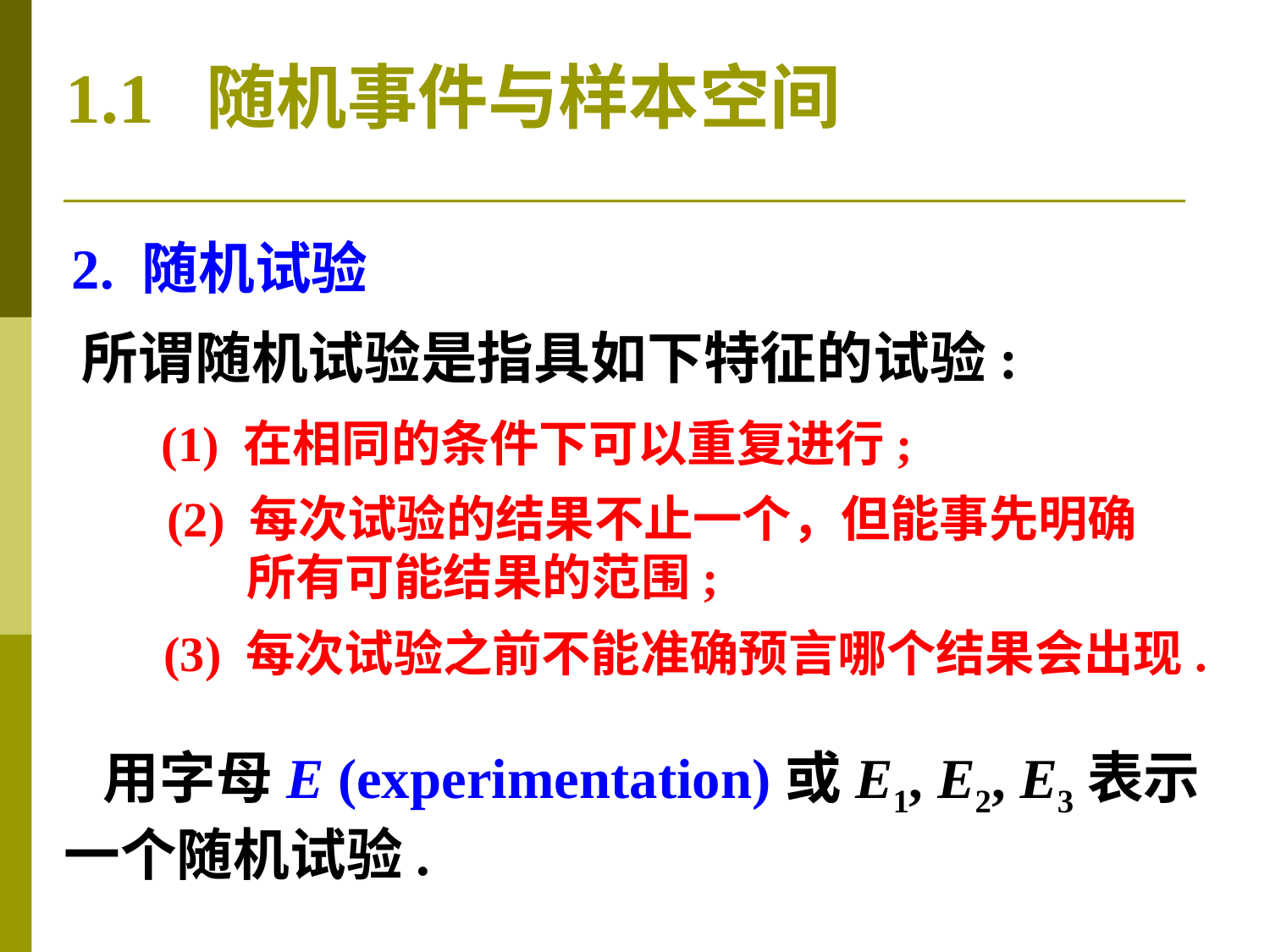

1.1  随机事件与样本空间
2. 随机试验
所谓随机试验是指具如下特征的试验:
(1) 在相同的条件下可以重复进行;
(2) 每次试验的结果不止一个，但能事先明确
      所有可能结果的范围;
(3) 每次试验之前不能准确预言哪个结果会出现.
  用字母E (experimentation)或E1, E2, E3表示
一个随机试验.